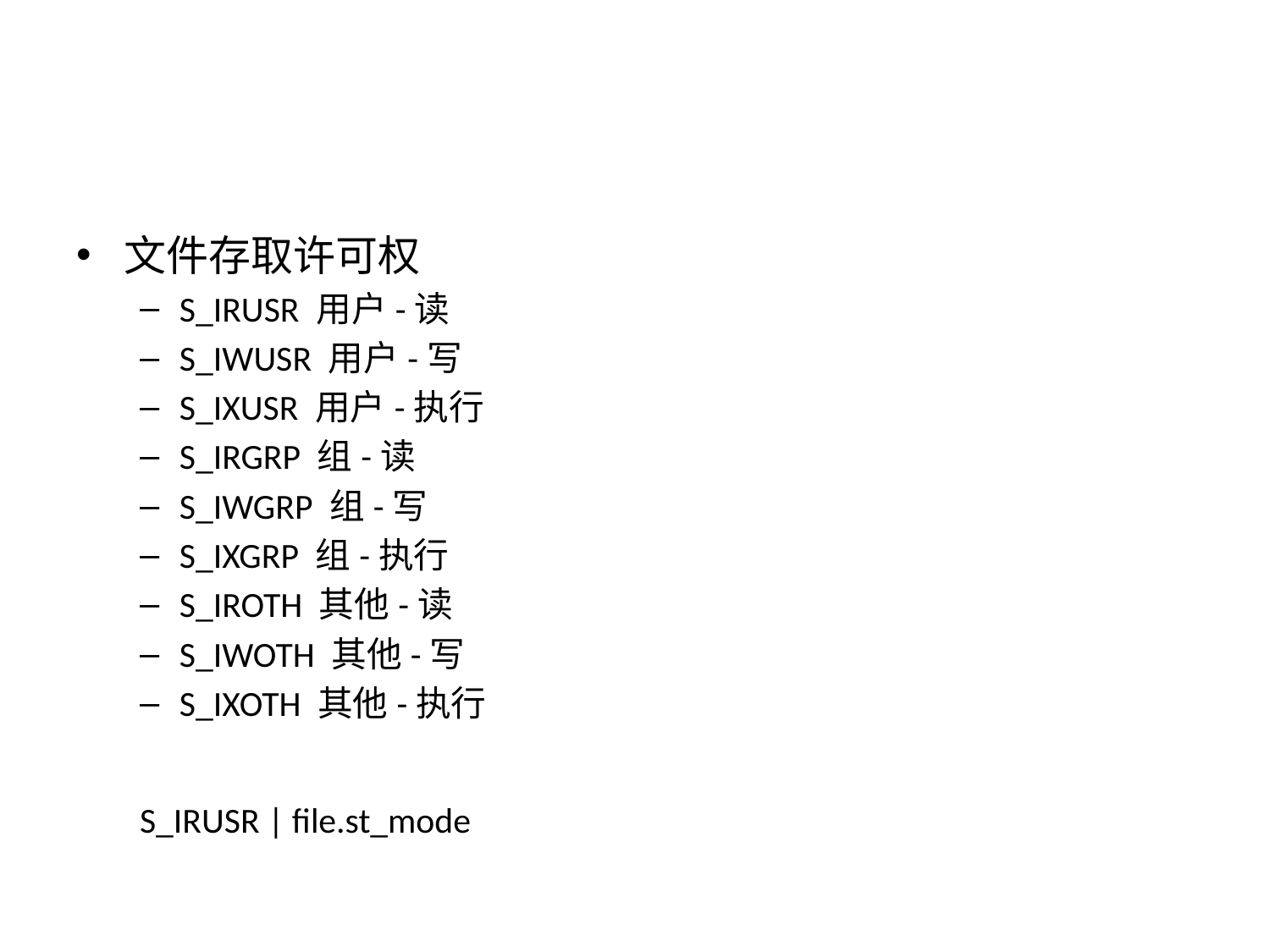

#
文件存取许可权
S_IRUSR 用户-读
S_IWUSR 用户-写
S_IXUSR 用户-执行
S_IRGRP 组-读
S_IWGRP 组-写
S_IXGRP 组-执行
S_IROTH 其他-读
S_IWOTH 其他-写
S_IXOTH 其他-执行

S_IRUSR | file.st_mode